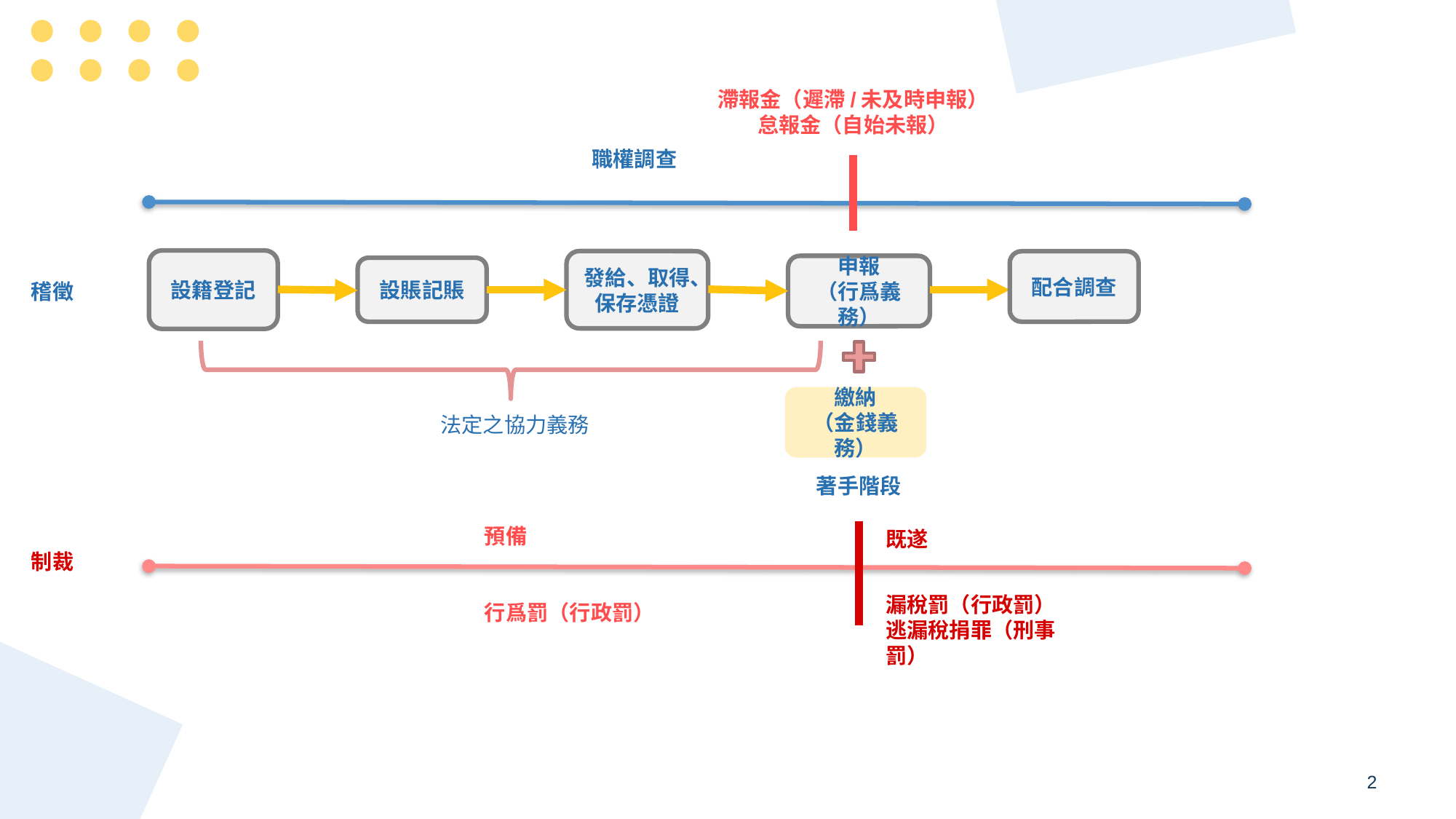

滯報金（遲滯/未及時申報）
怠報金（自始未報）
職權調查
設籍登記
發給、取得、保存憑證
配合調查
申報
（行爲義務）
設賬記賬
稽徵

繳納
（金錢義務）
法定之協力義務
著手階段
預備
既遂
制裁
漏稅罰（行政罰）
逃漏稅捐罪（刑事罰）
行爲罰（行政罰）